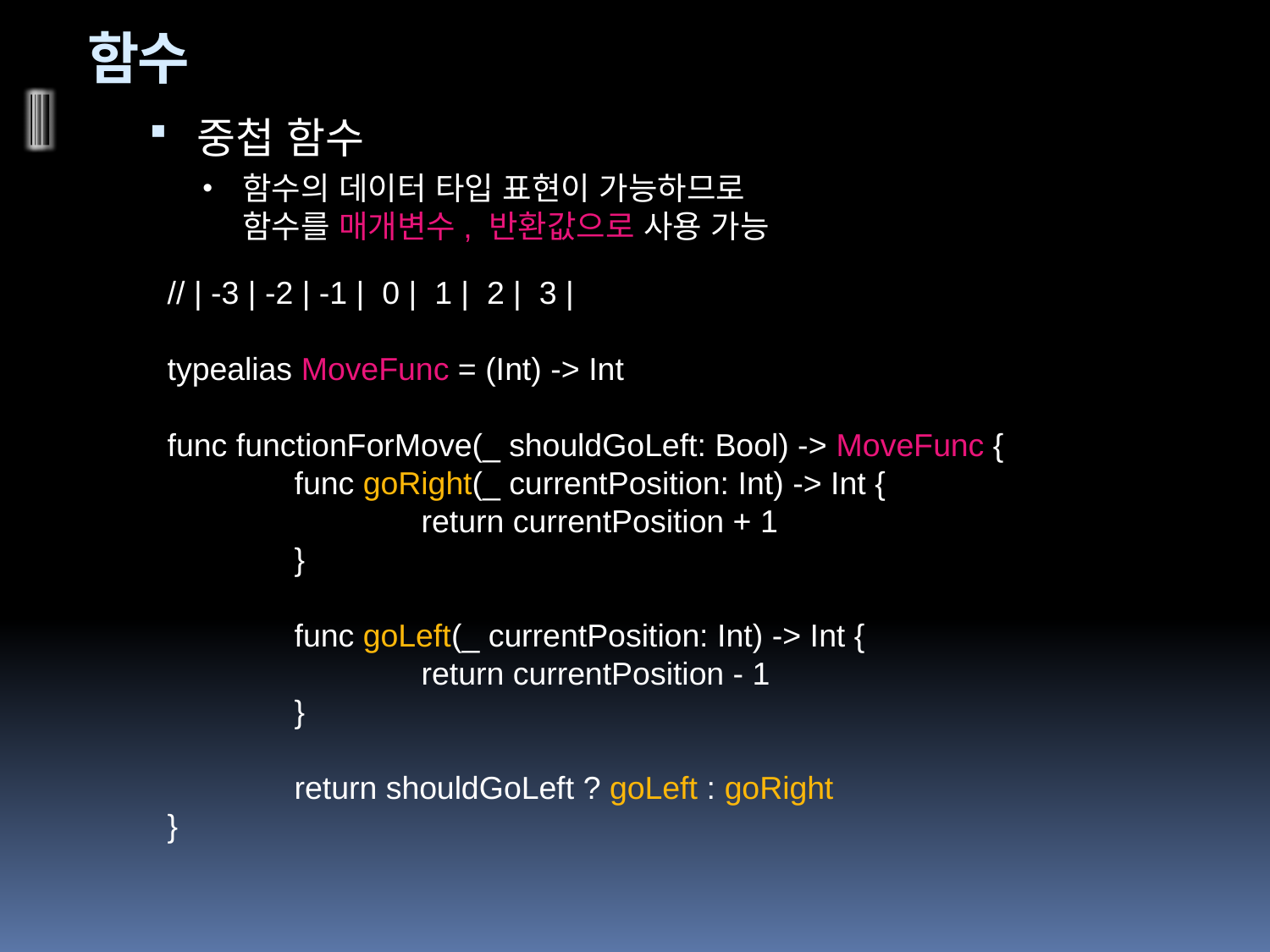

# 함수
중첩 함수
함수의 데이터 타입 표현이 가능하므로
함수를 매개변수, 반환값으로 사용 가능
// | -3 | -2 | -1 |  0 |  1 |  2 |  3 |

typealias MoveFunc = (Int) -> Int

func functionForMove(_ shouldGoLeft: Bool) -> MoveFunc {
	func goRight(_ currentPosition: Int) -> Int {
		return currentPosition + 1
	}

	func goLeft(_ currentPosition: Int) -> Int {
		return currentPosition - 1
	}

	return shouldGoLeft ? goLeft : goRight
}